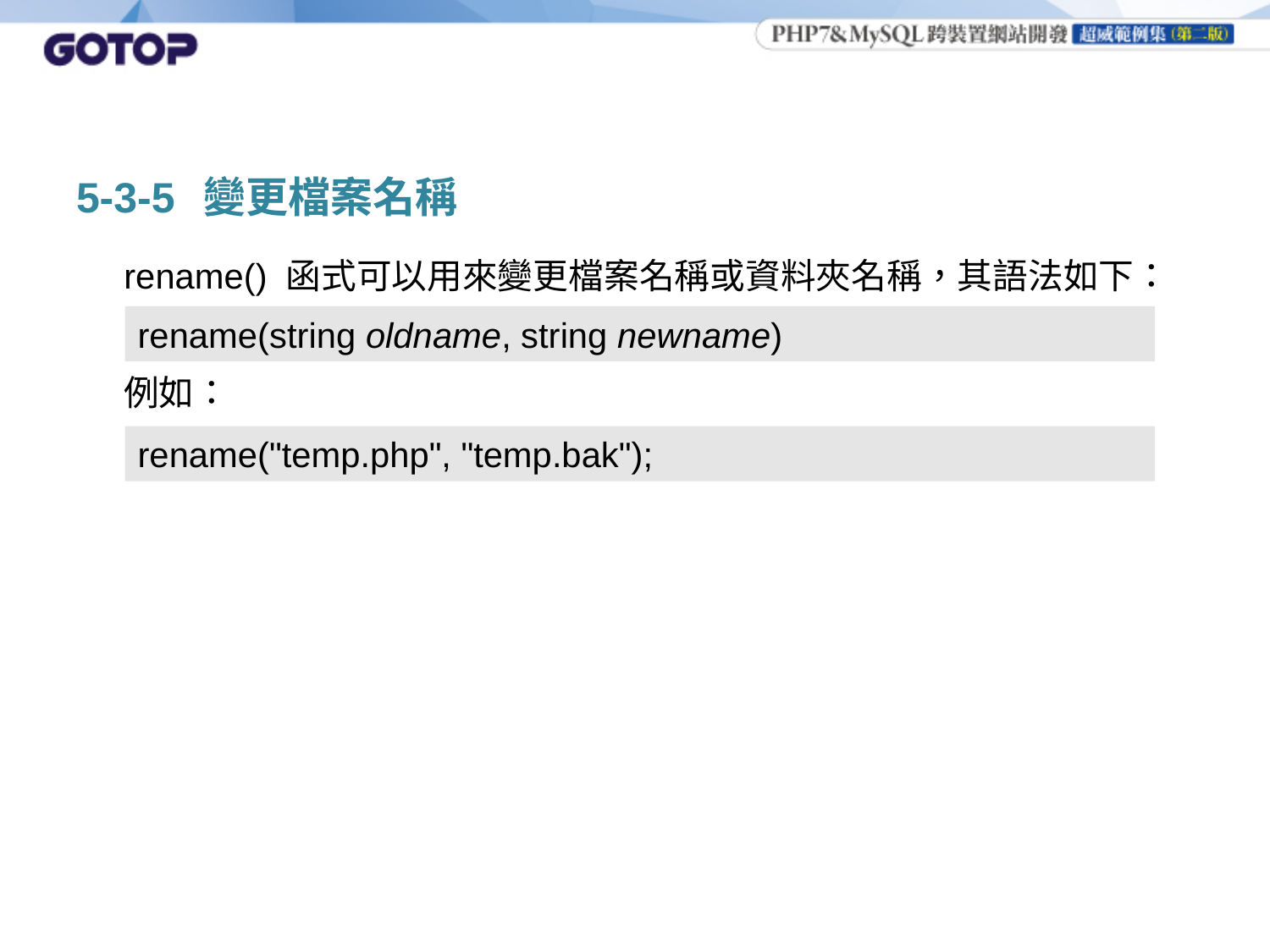

# 5-3-5	變更檔案名稱
	rename() 函式可以用來變更檔案名稱或資料夾名稱，其語法如下：

	例如：
rename(string oldname, string newname)
rename("temp.php", "temp.bak");